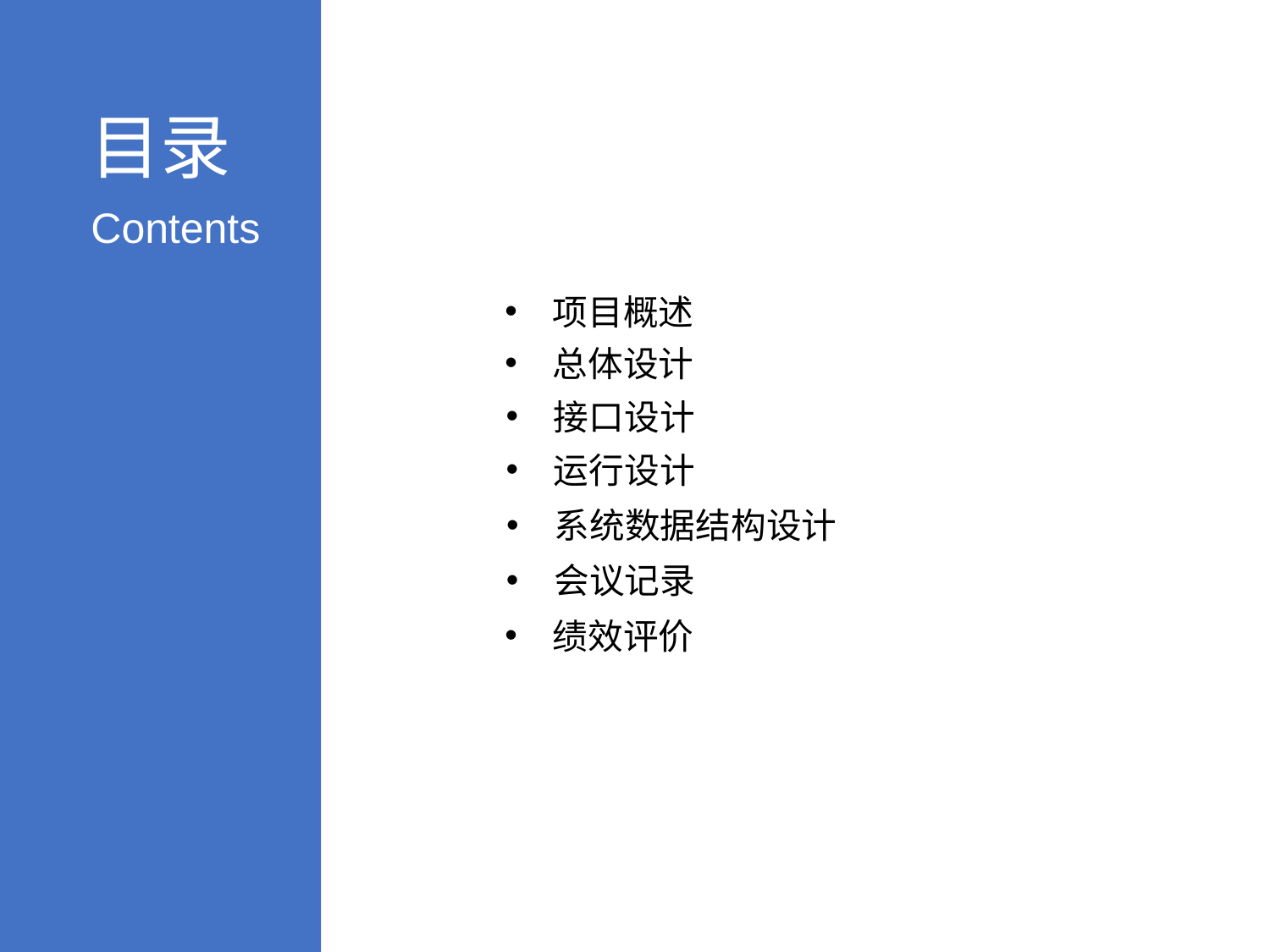

目录
Contents
项目概述
总体设计
接口设计
运行设计
系统数据结构设计
会议记录
绩效评价